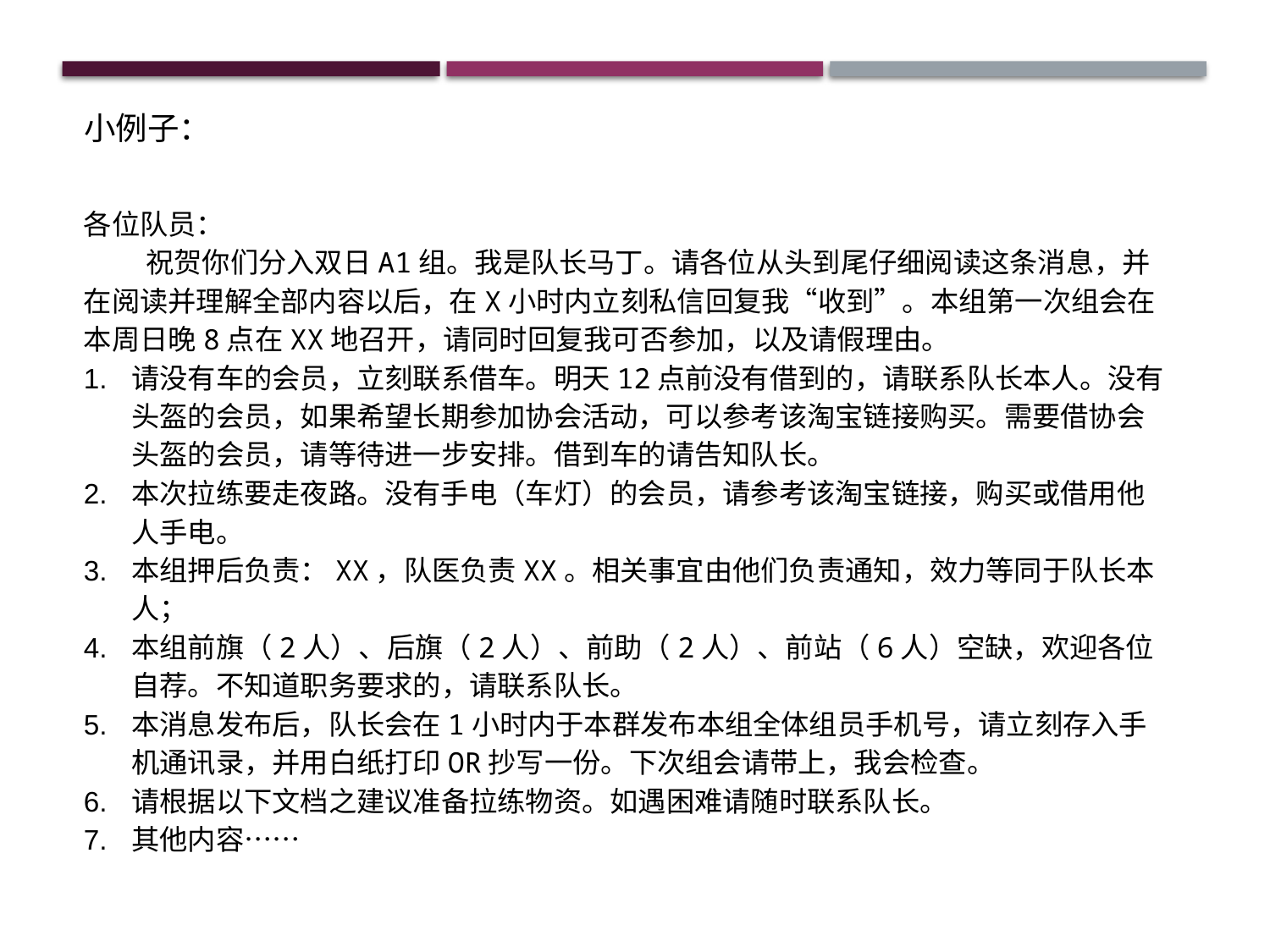

小例子：
各位队员：
祝贺你们分入双日A1组。我是队长马丁。请各位从头到尾仔细阅读这条消息，并在阅读并理解全部内容以后，在X小时内立刻私信回复我“收到”。本组第一次组会在本周日晚8点在XX地召开，请同时回复我可否参加，以及请假理由。
请没有车的会员，立刻联系借车。明天12点前没有借到的，请联系队长本人。没有头盔的会员，如果希望长期参加协会活动，可以参考该淘宝链接购买。需要借协会头盔的会员，请等待进一步安排。借到车的请告知队长。
本次拉练要走夜路。没有手电（车灯）的会员，请参考该淘宝链接，购买或借用他人手电。
本组押后负责：XX，队医负责XX。相关事宜由他们负责通知，效力等同于队长本人；
本组前旗（2人）、后旗（2人）、前助（2人）、前站（6人）空缺，欢迎各位自荐。不知道职务要求的，请联系队长。
本消息发布后，队长会在1小时内于本群发布本组全体组员手机号，请立刻存入手机通讯录，并用白纸打印OR抄写一份。下次组会请带上，我会检查。
请根据以下文档之建议准备拉练物资。如遇困难请随时联系队长。
其他内容……